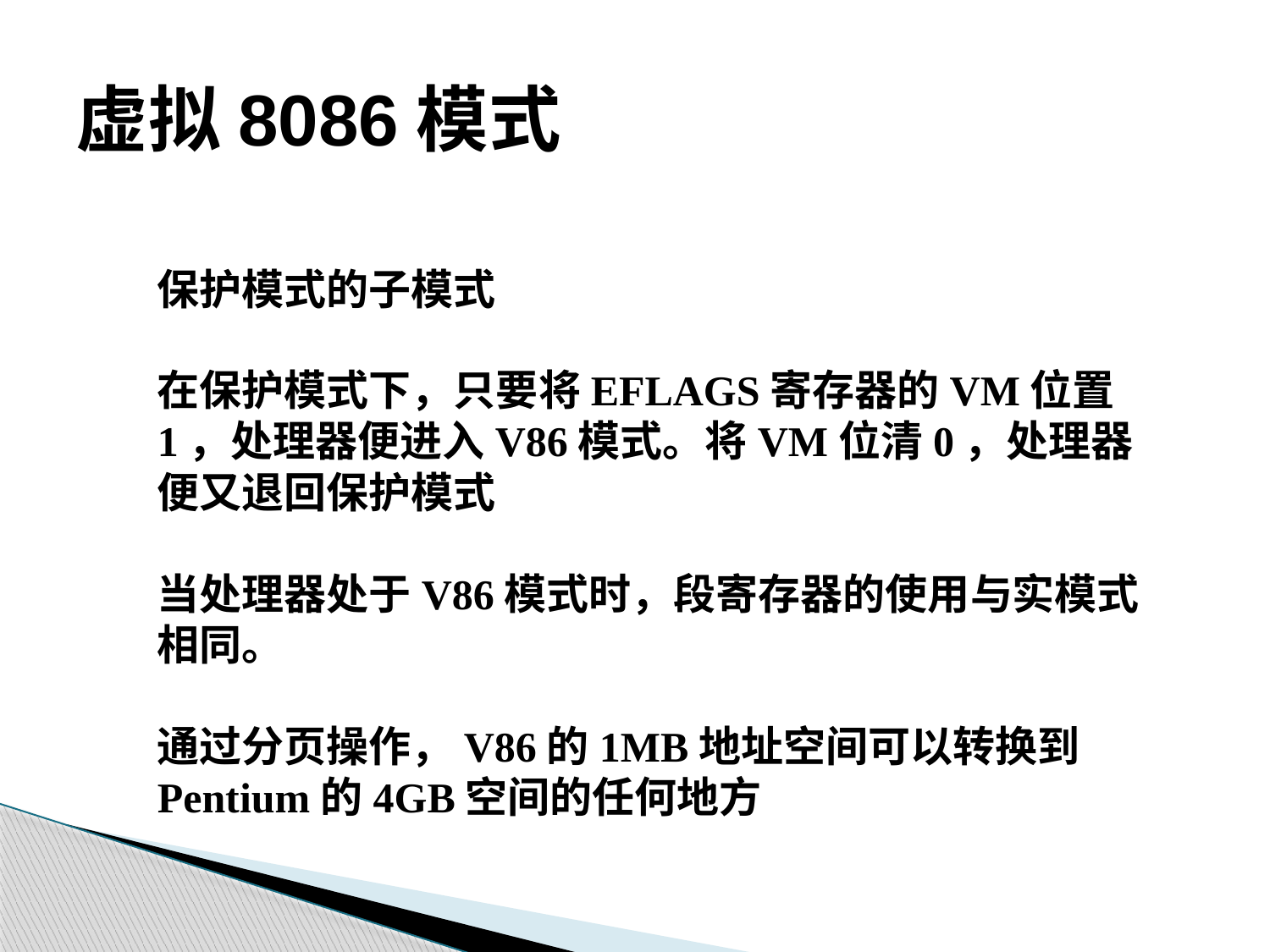

# 虚拟8086模式
保护模式的子模式

在保护模式下，只要将EFLAGS寄存器的VM位置1，处理器便进入V86模式。将VM位清0，处理器便又退回保护模式

当处理器处于V86模式时，段寄存器的使用与实模式相同。

通过分页操作，V86的1MB地址空间可以转换到Pentium的4GB空间的任何地方